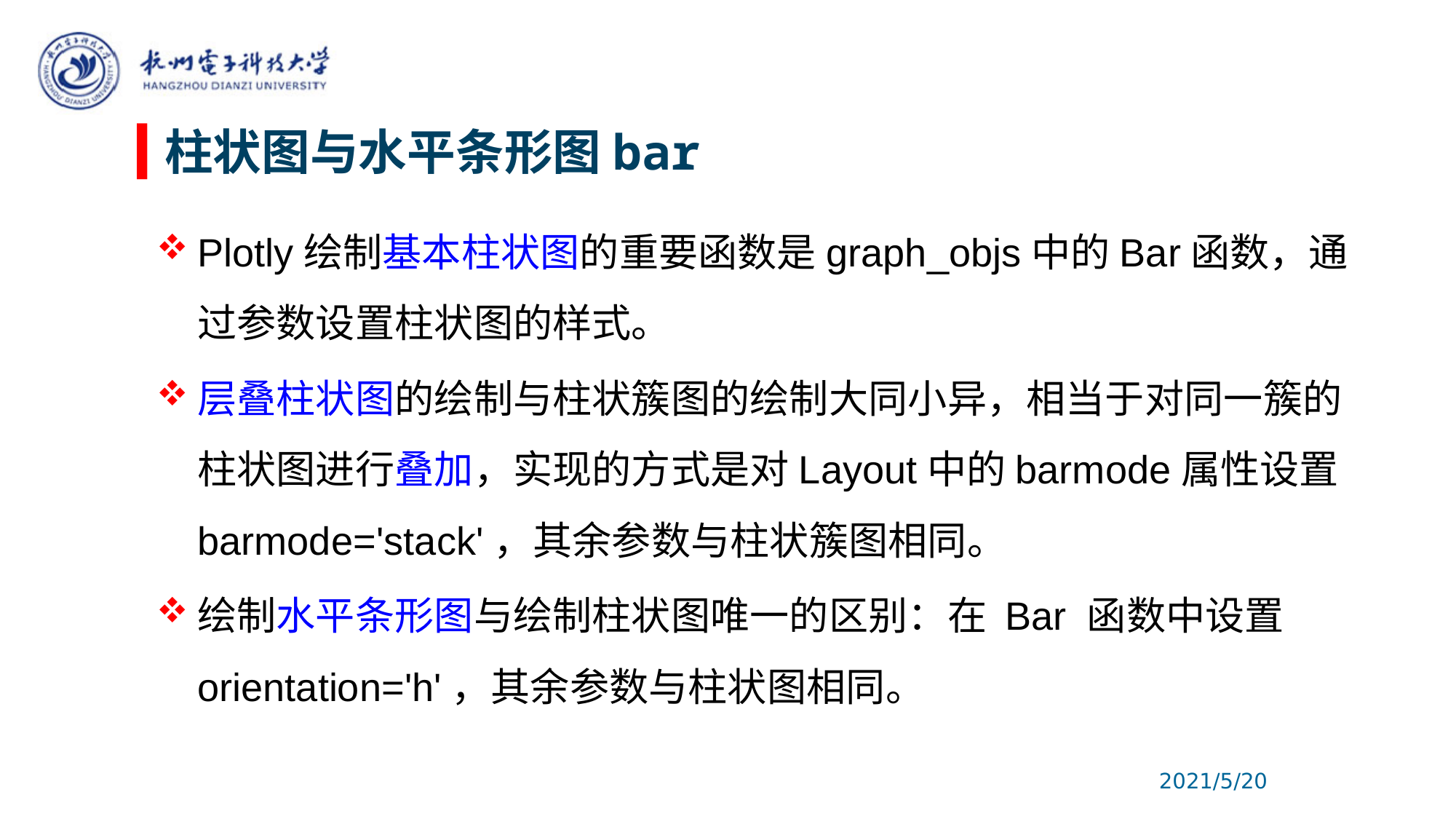

# 柱状图与水平条形图bar
Plotly绘制基本柱状图的重要函数是graph_objs中的Bar函数，通过参数设置柱状图的样式。
层叠柱状图的绘制与柱状簇图的绘制大同小异，相当于对同一簇的柱状图进行叠加，实现的方式是对Layout中的barmode属性设置barmode='stack'，其余参数与柱状簇图相同。
绘制水平条形图与绘制柱状图唯一的区别：在 Bar 函数中设置orientation='h'，其余参数与柱状图相同。